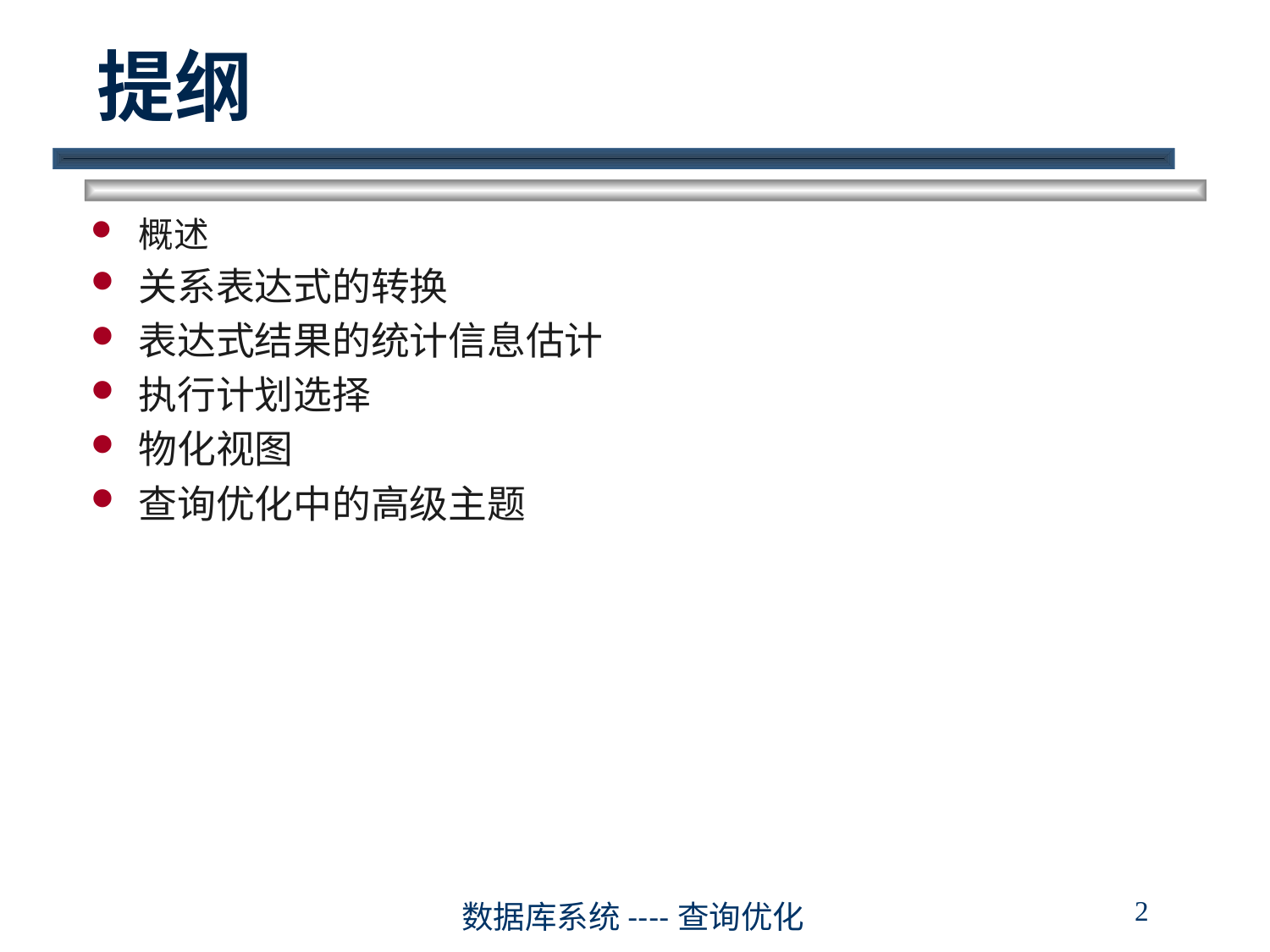

# 提纲
概述
关系表达式的转换
表达式结果的统计信息估计
执行计划选择
物化视图
查询优化中的高级主题

2
数据库系统----查询优化